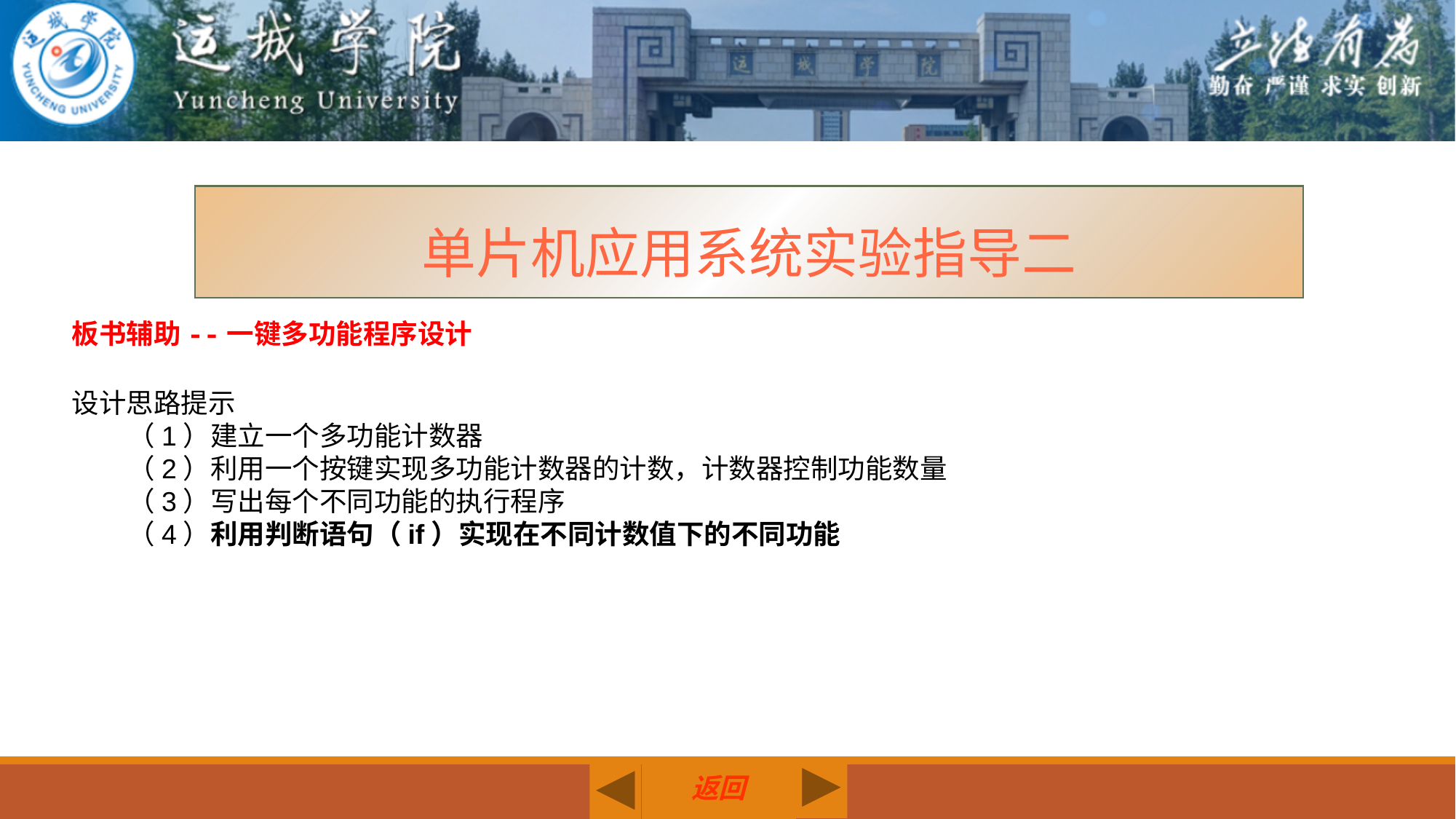

单片机应用系统实验指导二
板书辅助--一键多功能程序设计
设计思路提示
        （1）建立一个多功能计数器
        （2）利用一个按键实现多功能计数器的计数，计数器控制功能数量
        （3）写出每个不同功能的执行程序
        （4）利用判断语句（if）实现在不同计数值下的不同功能
返回